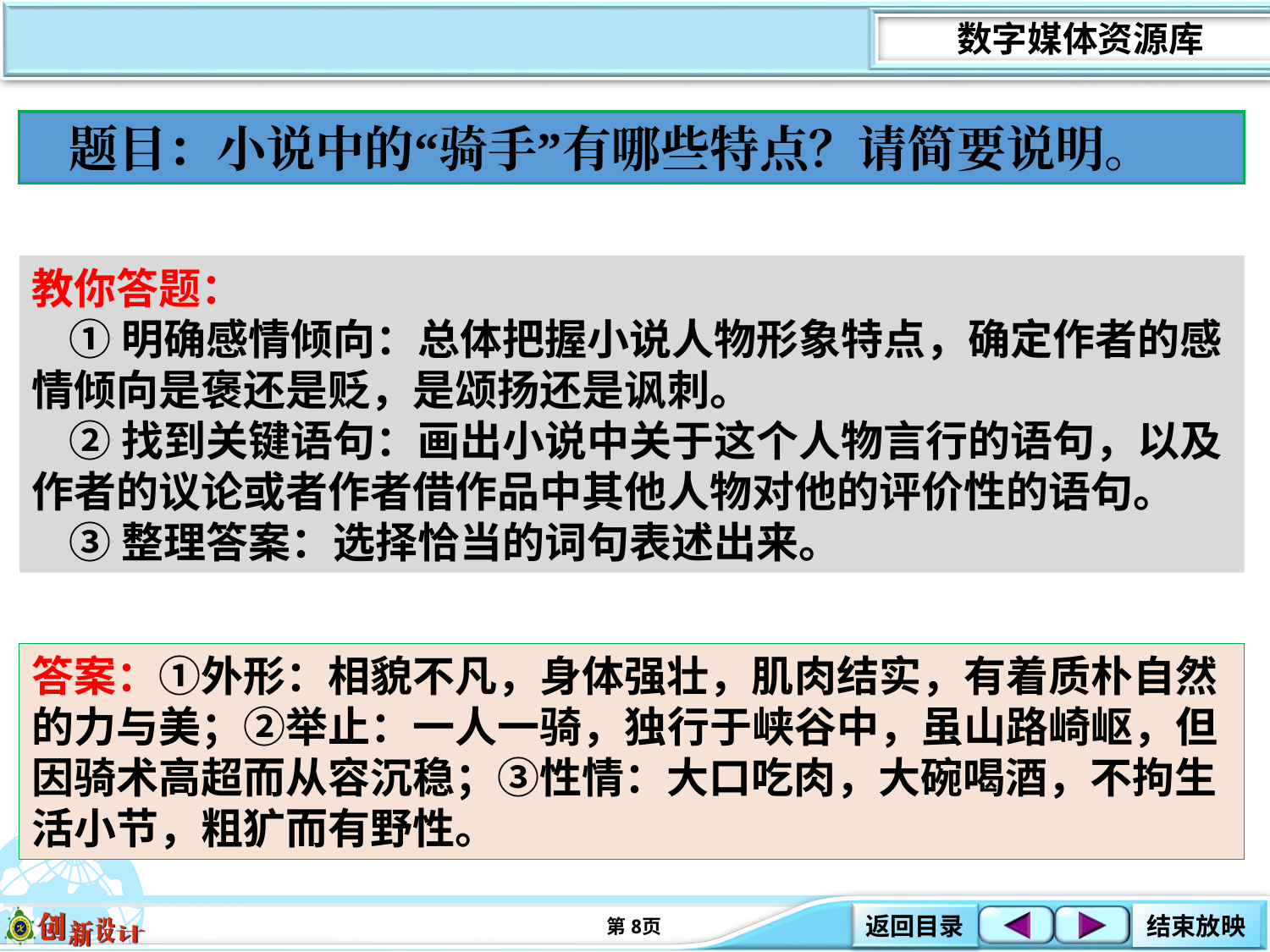

题目：小说中的“骑手”有哪些特点？请简要说明。
教你答题：
①明确感情倾向：总体把握小说人物形象特点，确定作者的感情倾向是褒还是贬，是颂扬还是讽刺。
②找到关键语句：画出小说中关于这个人物言行的语句，以及作者的议论或者作者借作品中其他人物对他的评价性的语句。
③整理答案：选择恰当的词句表述出来。
答案：①外形：相貌不凡，身体强壮，肌肉结实，有着质朴自然的力与美；②举止：一人一骑，独行于峡谷中，虽山路崎岖，但因骑术高超而从容沉稳；③性情：大口吃肉，大碗喝酒，不拘生活小节，粗犷而有野性。